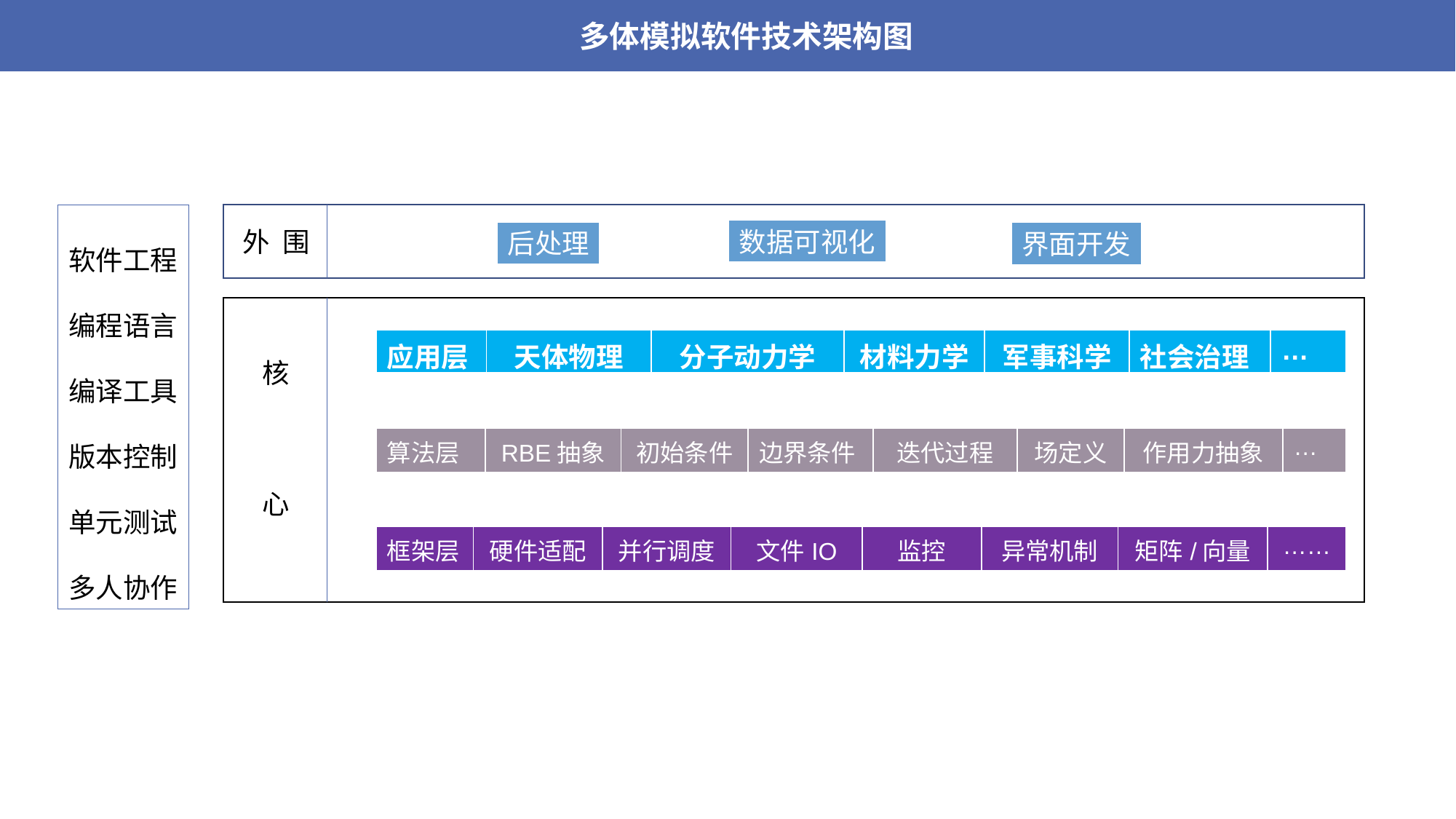

多体模拟软件技术架构图
软件工程
编程语言
编译工具
版本控制
单元测试
多人协作

数据可视化
后处理
界面开发
外  围

核

心
| 应用层 | 天体物理 | 分子动力学 | 材料力学 | 军事科学 | 社会治理 | … |
| --- | --- | --- | --- | --- | --- | --- |
| 算法层 | RBE抽象 | 初始条件 | 边界条件 | 迭代过程 | 场定义 | 作用力抽象 | … |
| --- | --- | --- | --- | --- | --- | --- | --- |
| 框架层 | 硬件适配 | 并行调度 | 文件IO | 监控 | 异常机制 | 矩阵/向量 | …… |
| --- | --- | --- | --- | --- | --- | --- | --- |